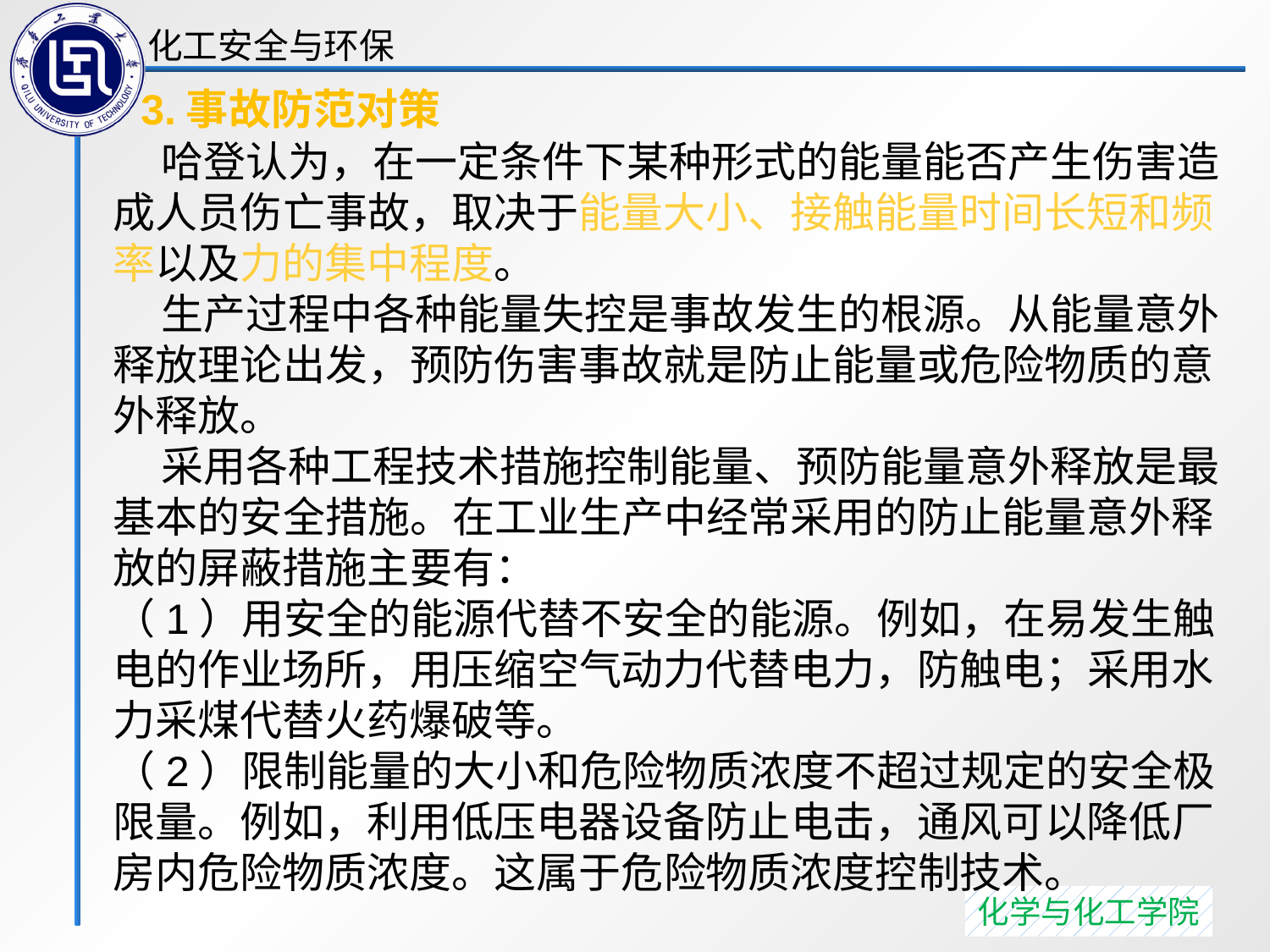

3.事故防范对策
    哈登认为，在一定条件下某种形式的能量能否产生伤害造成人员伤亡事故，取决于能量大小、接触能量时间长短和频率以及力的集中程度。
    生产过程中各种能量失控是事故发生的根源。从能量意外释放理论出发，预防伤害事故就是防止能量或危险物质的意外释放。
    采用各种工程技术措施控制能量、预防能量意外释放是最基本的安全措施。在工业生产中经常采用的防止能量意外释放的屏蔽措施主要有：
（1）用安全的能源代替不安全的能源。例如，在易发生触电的作业场所，用压缩空气动力代替电力，防触电；采用水力采煤代替火药爆破等。
（2）限制能量的大小和危险物质浓度不超过规定的安全极限量。例如，利用低压电器设备防止电击，通风可以降低厂房内危险物质浓度。这属于危险物质浓度控制技术。